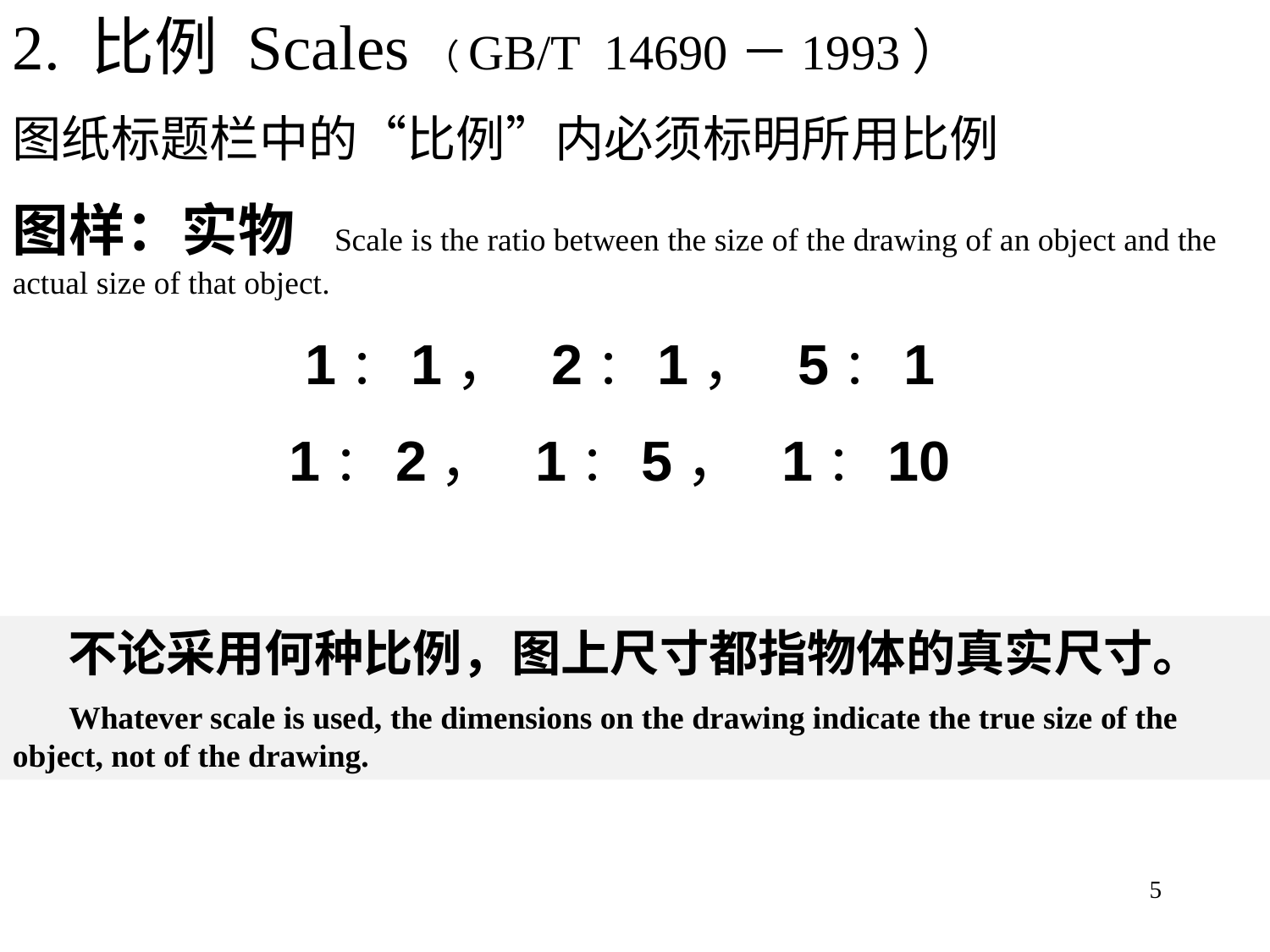

2. 比例 Scales（GB/T  14690－1993）
图纸标题栏中的“比例”内必须标明所用比例
图样：实物  Scale is the ratio between the size of the drawing of an object and the actual size of that object.
1：1，  2：1，  5：1
1：2，  1：5，  1：10
不论采用何种比例，图上尺寸都指物体的真实尺寸。
       Whatever scale is used, the dimensions on the drawing indicate the true size of the object, not of the drawing.
5